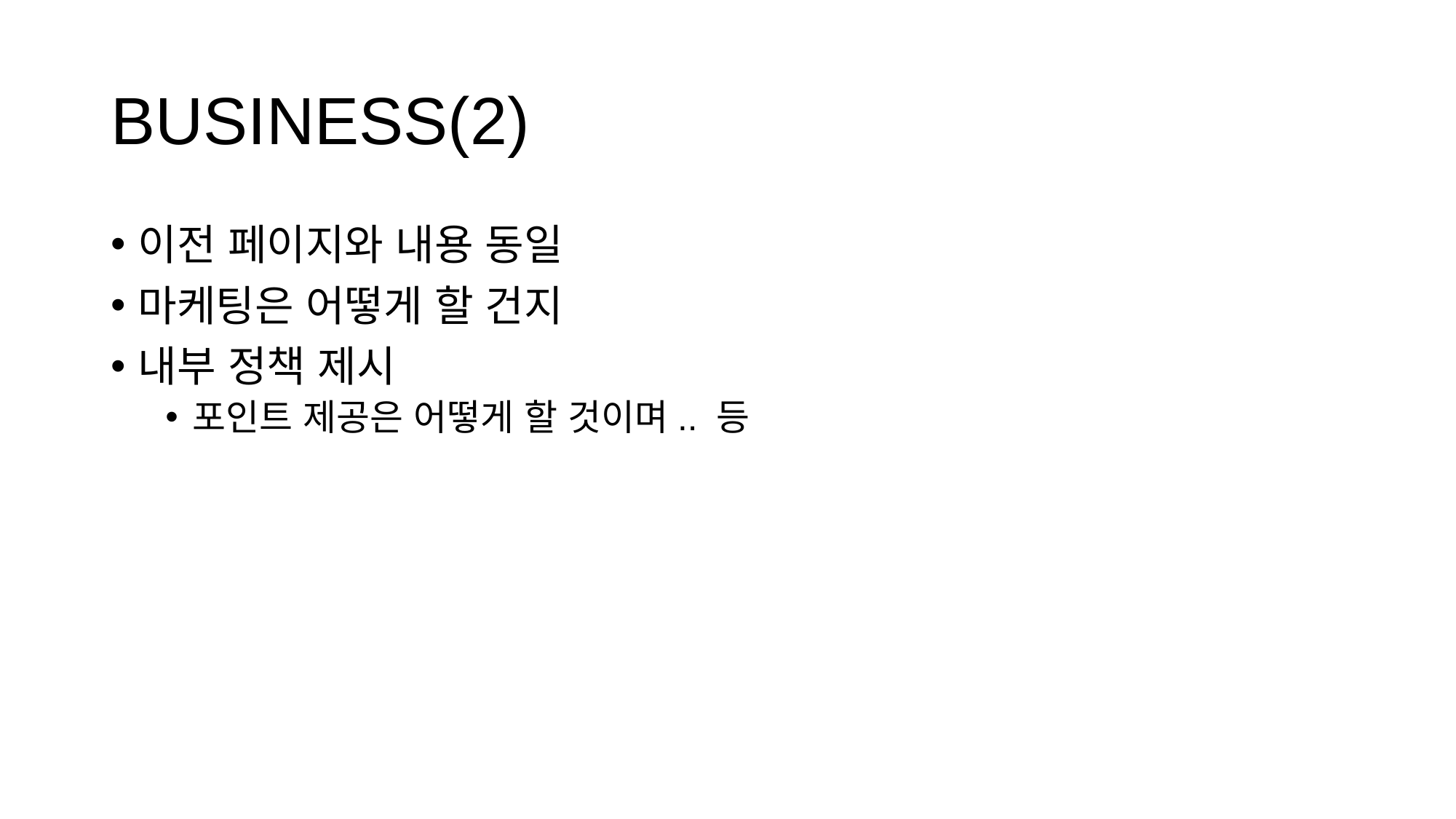

# BUSINESS(2)
이전 페이지와 내용 동일
마케팅은 어떻게 할 건지
내부 정책 제시
포인트 제공은 어떻게 할 것이며.. 등